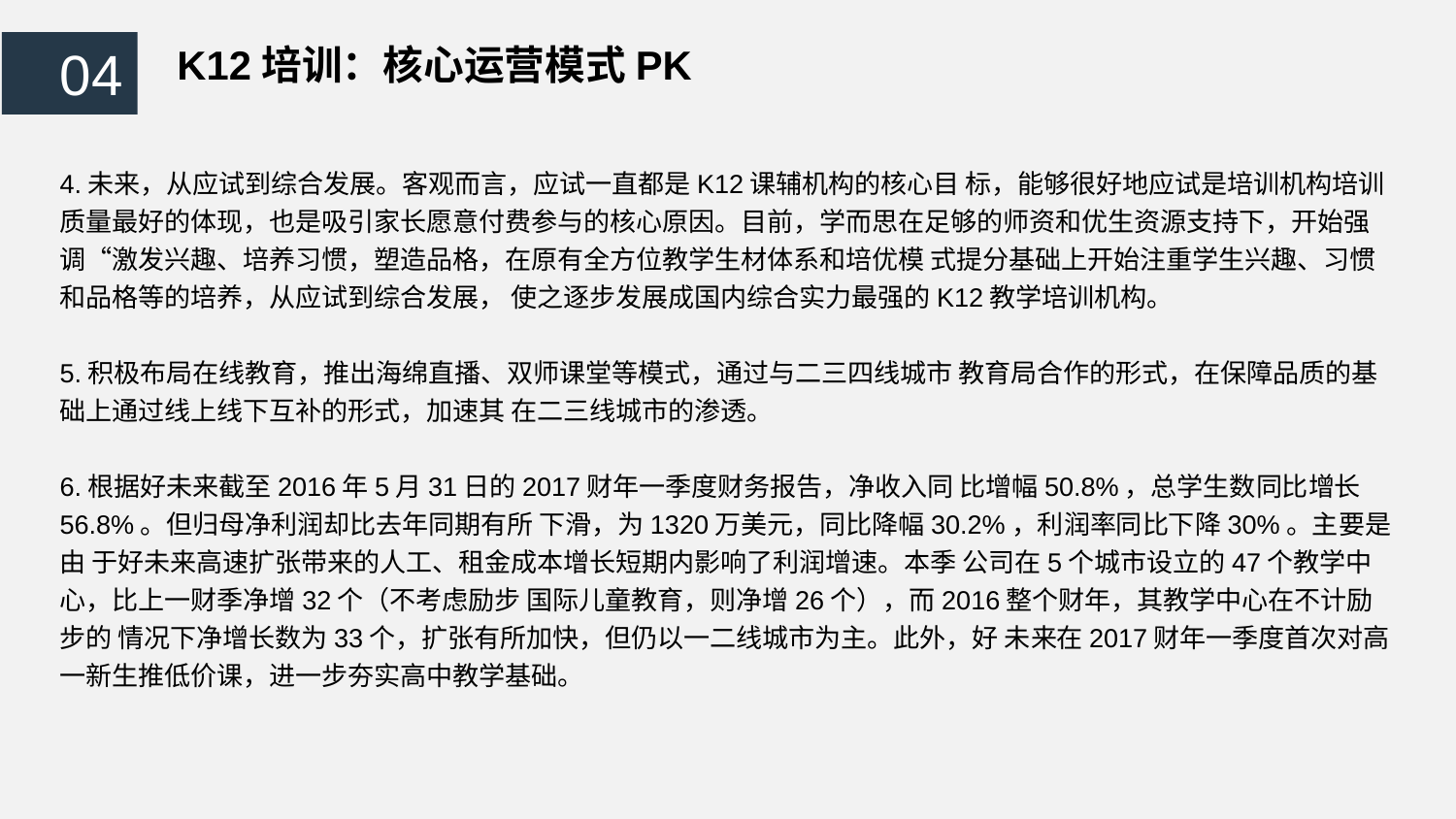

04
K12培训：核心运营模式PK
4.未来，从应试到综合发展。客观而言，应试一直都是K12课辅机构的核心目 标，能够很好地应试是培训机构培训质量最好的体现，也是吸引家长愿意付费参与的核心原因。目前，学而思在足够的师资和优生资源支持下，开始强 调“激发兴趣、培养习惯，塑造品格，在原有全方位教学生材体系和培优模 式提分基础上开始注重学生兴趣、习惯和品格等的培养，从应试到综合发展， 使之逐步发展成国内综合实力最强的K12教学培训机构。

5.积极布局在线教育，推出海绵直播、双师课堂等模式，通过与二三四线城市 教育局合作的形式，在保障品质的基础上通过线上线下互补的形式，加速其 在二三线城市的渗透。

6.根据好未来截至2016年5月31日的2017财年一季度财务报告，净收入同 比增幅50.8%，总学生数同比增长56.8%。但归母净利润却比去年同期有所 下滑，为1320万美元，同比降幅30.2%，利润率同比下降30%。主要是由 于好未来高速扩张带来的人工、租金成本增长短期内影响了利润增速。本季 公司在5个城市设立的47个教学中心，比上一财季净增32个（不考虑励步 国际儿童教育，则净增26个），而2016整个财年，其教学中心在不计励步的 情况下净增长数为33个，扩张有所加快，但仍以一二线城市为主。此外，好 未来在2017财年一季度首次对高一新生推低价课，进一步夯实高中教学基础。